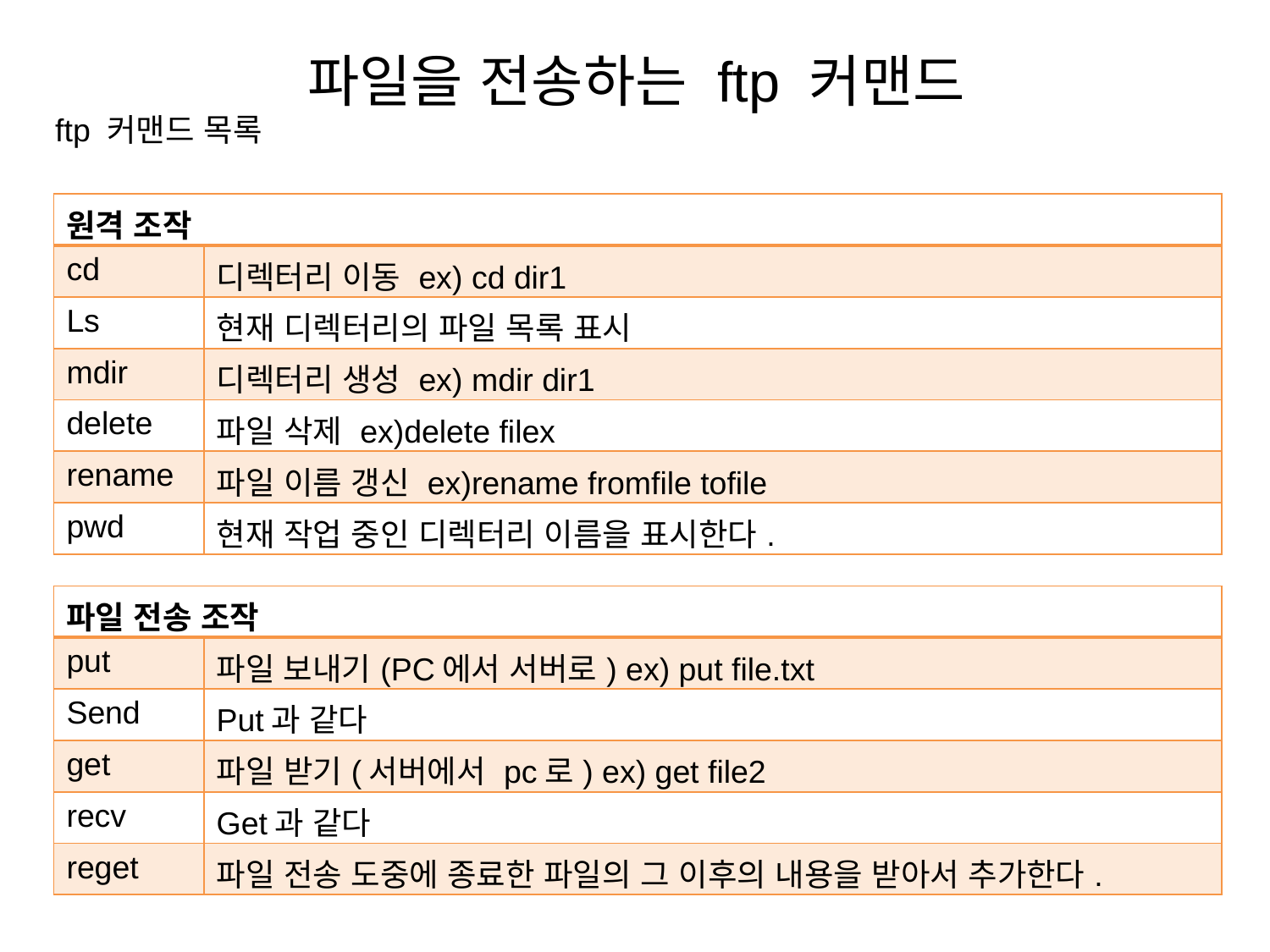

# 파일을 전송하는 ftp 커맨드
ftp 커맨드 목록
| 원격 조작 |  |
| --- | --- |
| cd | 디렉터리 이동 ex) cd dir1 |
| Ls | 현재 디렉터리의 파일 목록 표시 |
| mdir | 디렉터리 생성 ex) mdir dir1 |
| delete | 파일 삭제 ex)delete filex |
| rename | 파일 이름 갱신 ex)rename fromfile tofile |
| pwd | 현재 작업 중인 디렉터리 이름을 표시한다. |
| 파일 전송 조작 |  |
| --- | --- |
| put | 파일 보내기(PC에서 서버로) ex) put file.txt |
| Send | Put과 같다 |
| get | 파일 받기(서버에서 pc로) ex) get file2 |
| recv | Get과 같다 |
| reget | 파일 전송 도중에 종료한 파일의 그 이후의 내용을 받아서 추가한다. |